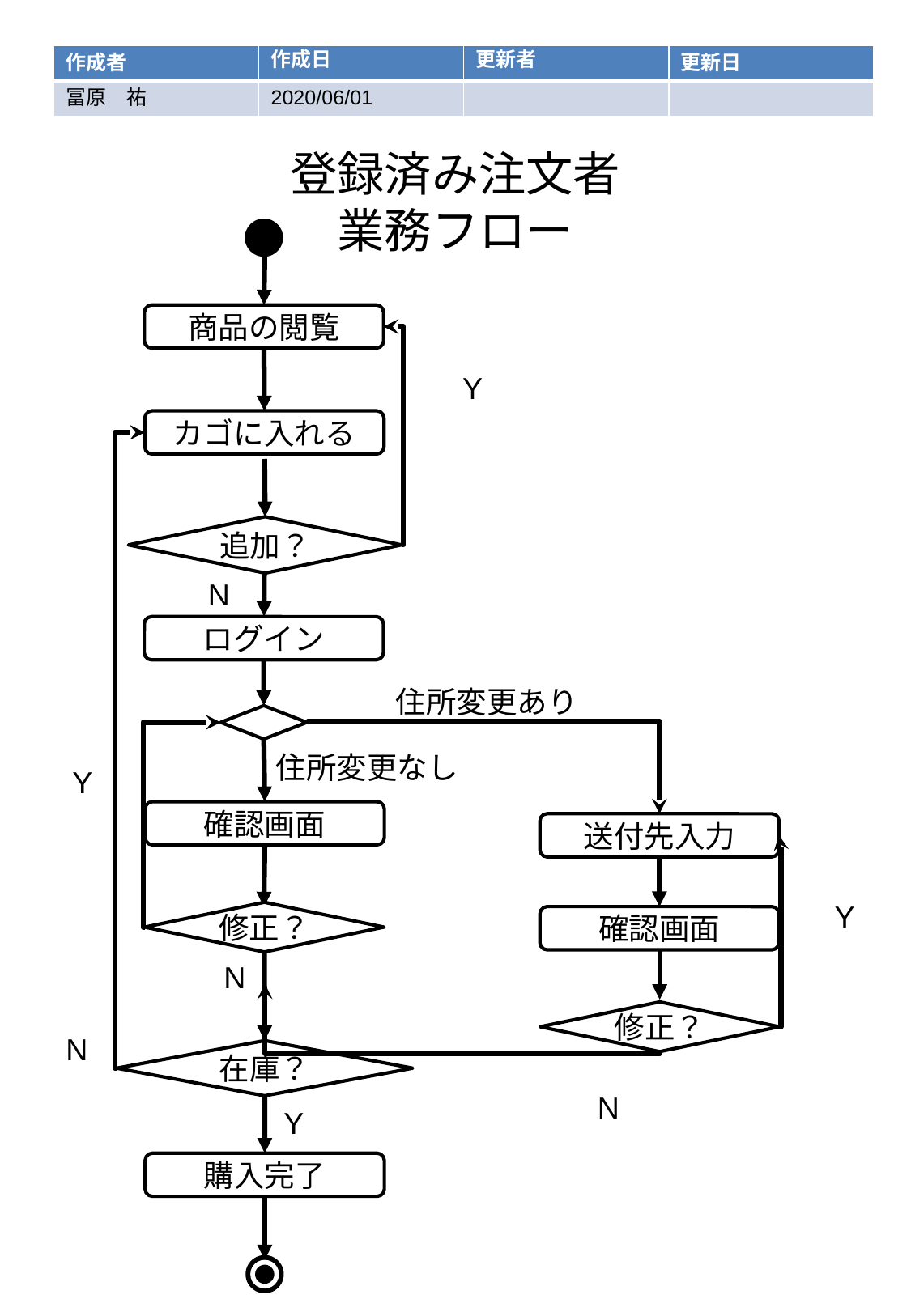

| 作成者 | 作成日 | 更新者 | 更新日 |
| --- | --- | --- | --- |
| 冨原　祐 | 2020/06/01 |  |  |
# 登録済み注文者 業務フロー

商品の閲覧
Y
カゴに入れる
追加？
N
ログイン
住所変更あり

住所変更なし
Y
確認画面
送付先入力
Y
修正？
確認画面
N
修正？
N
在庫？
N
Y
購入完了